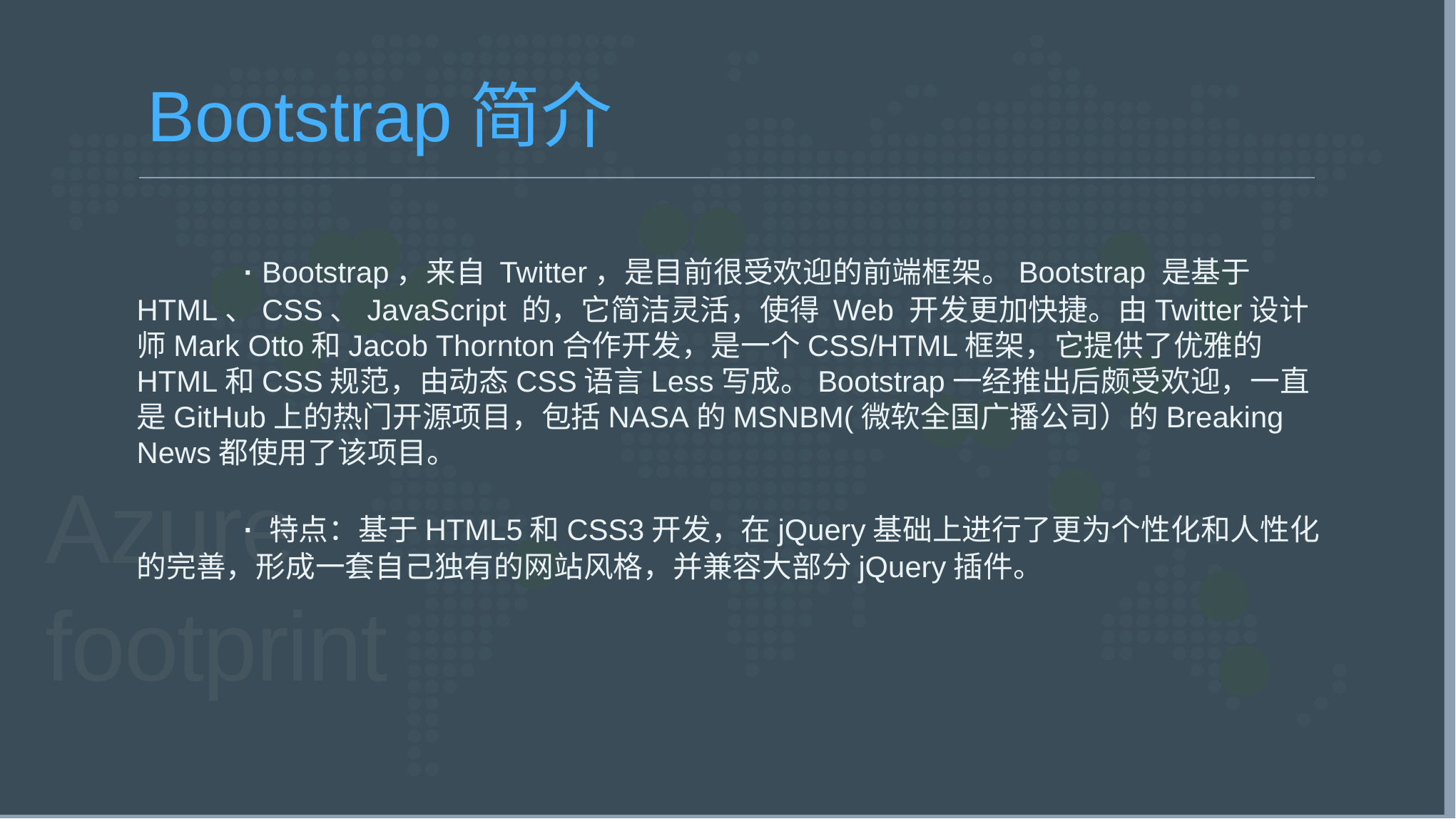

Bootstrap简介

	· Bootstrap，来自 Twitter，是目前很受欢迎的前端框架。Bootstrap 是基于 HTML、CSS、JavaScript 的，它简洁灵活，使得 Web 开发更加快捷。由Twitter设计师Mark Otto和Jacob Thornton合作开发，是一个CSS/HTML框架，它提供了优雅的HTML和CSS规范，由动态CSS语言Less写成。Bootstrap一经推出后颇受欢迎，一直是GitHub上的热门开源项目，包括NASA的MSNBM(微软全国广播公司）的Breaking News都使用了该项目。

	· 特点：基于HTML5和CSS3开发，在jQuery基础上进行了更为个性化和人性化的完善，形成一套自己独有的网站风格，并兼容大部分jQuery插件。

Azure footprint